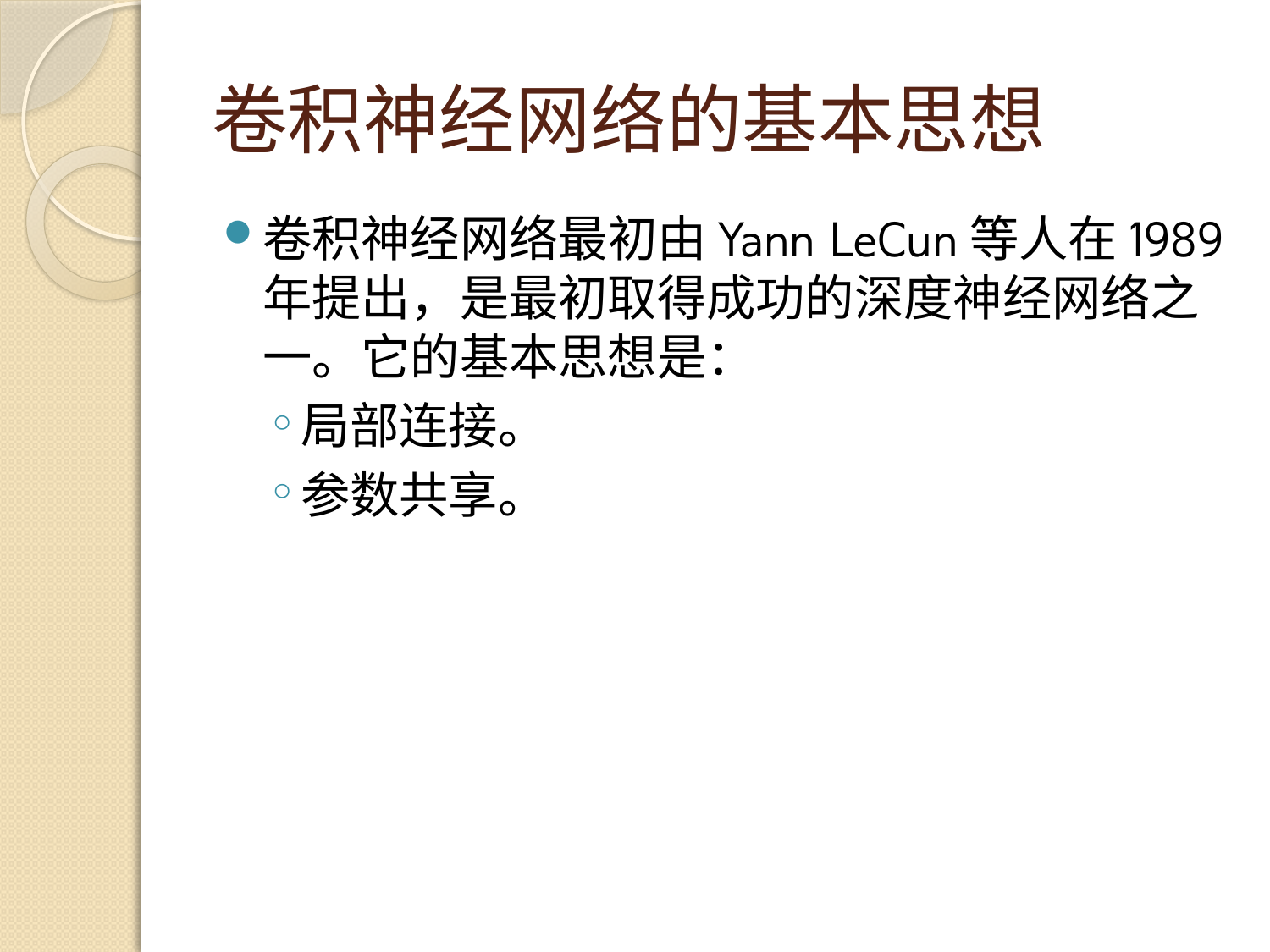

# 卷积神经网络的基本思想
卷积神经网络最初由Yann LeCun等人在1989年提出，是最初取得成功的深度神经网络之一。它的基本思想是：
局部连接。
参数共享。